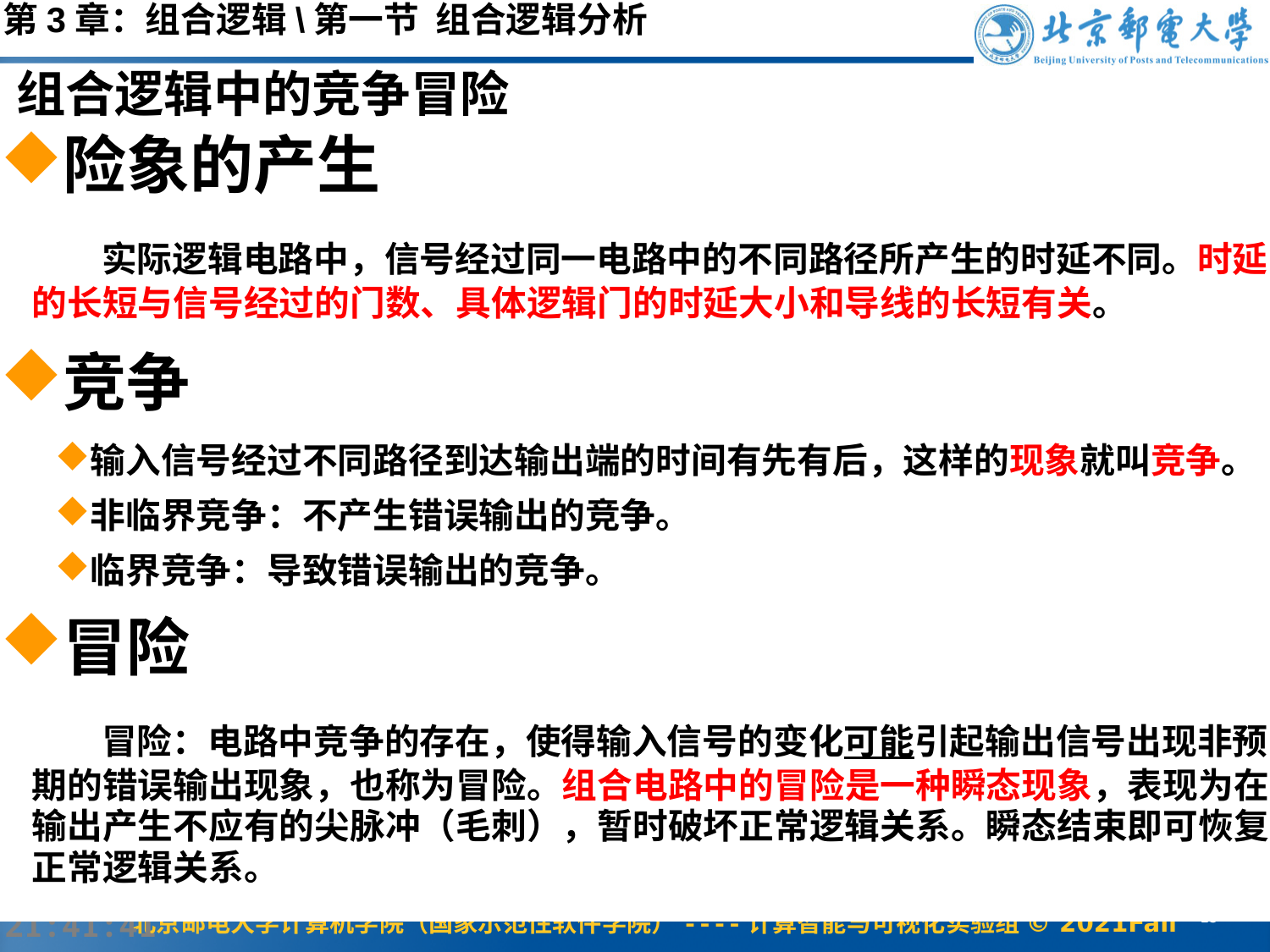

第3章：组合逻辑\第一节  组合逻辑分析
组合逻辑中的竞争冒险
险象的产生
        实际逻辑电路中，信号经过同一电路中的不同路径所产生的时延不同。时延的长短与信号经过的门数、具体逻辑门的时延大小和导线的长短有关。
竞争
输入信号经过不同路径到达输出端的时间有先有后，这样的现象就叫竞争。
非临界竞争：不产生错误输出的竞争。
临界竞争：导致错误输出的竞争。
冒险
        冒险：电路中竞争的存在，使得输入信号的变化可能引起输出信号出现非预期的错误输出现象，也称为冒险。组合电路中的冒险是一种瞬态现象，表现为在输出产生不应有的尖脉冲（毛刺），暂时破坏正常逻辑关系。瞬态结束即可恢复正常逻辑关系。